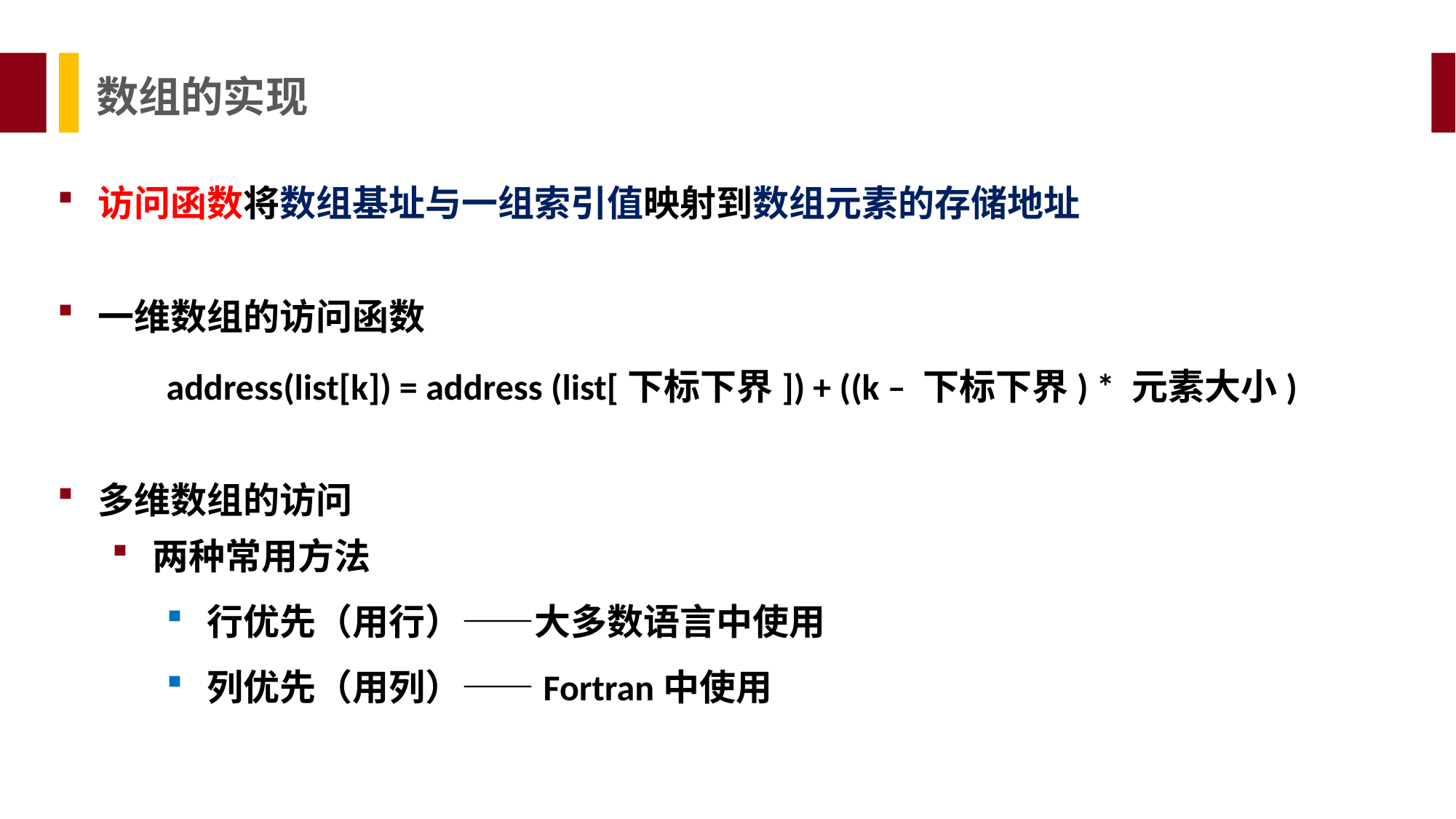

数组的实现
访问函数将数组基址与一组索引值映射到数组元素的存储地址

一维数组的访问函数

	address(list[k]) = address (list[下标下界]) + ((k – 下标下界) * 元素大小)

多维数组的访问
两种常用方法
行优先（用行）——大多数语言中使用
列优先（用列）——Fortran中使用